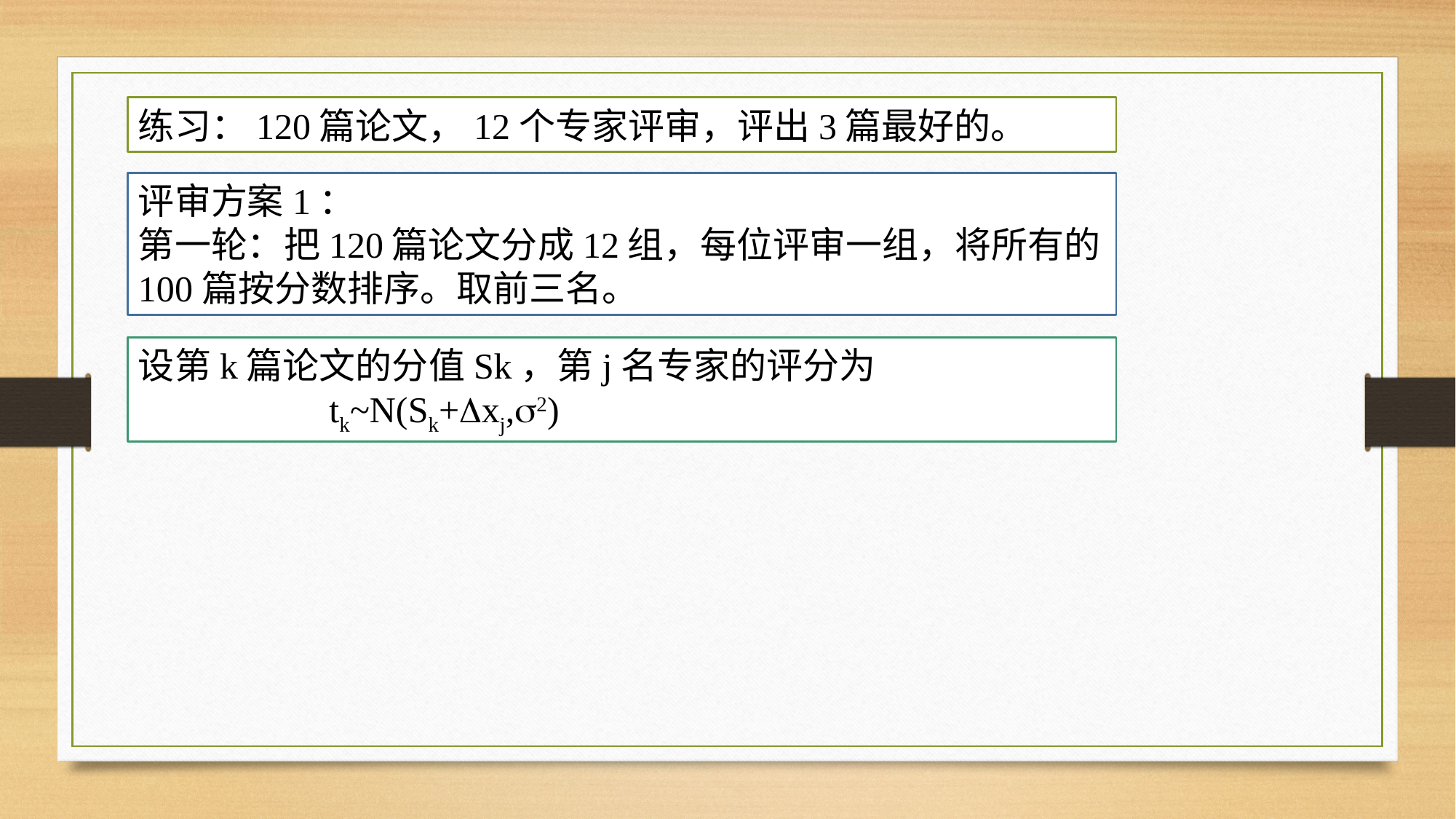

练习：120篇论文，12个专家评审，评出3篇最好的。
评审方案1：
第一轮：把120篇论文分成12组，每位评审一组，将所有的100篇按分数排序。取前三名。
设第k篇论文的分值Sk，第j名专家的评分为
                     tk~N(Sk+Δxj,σ2)